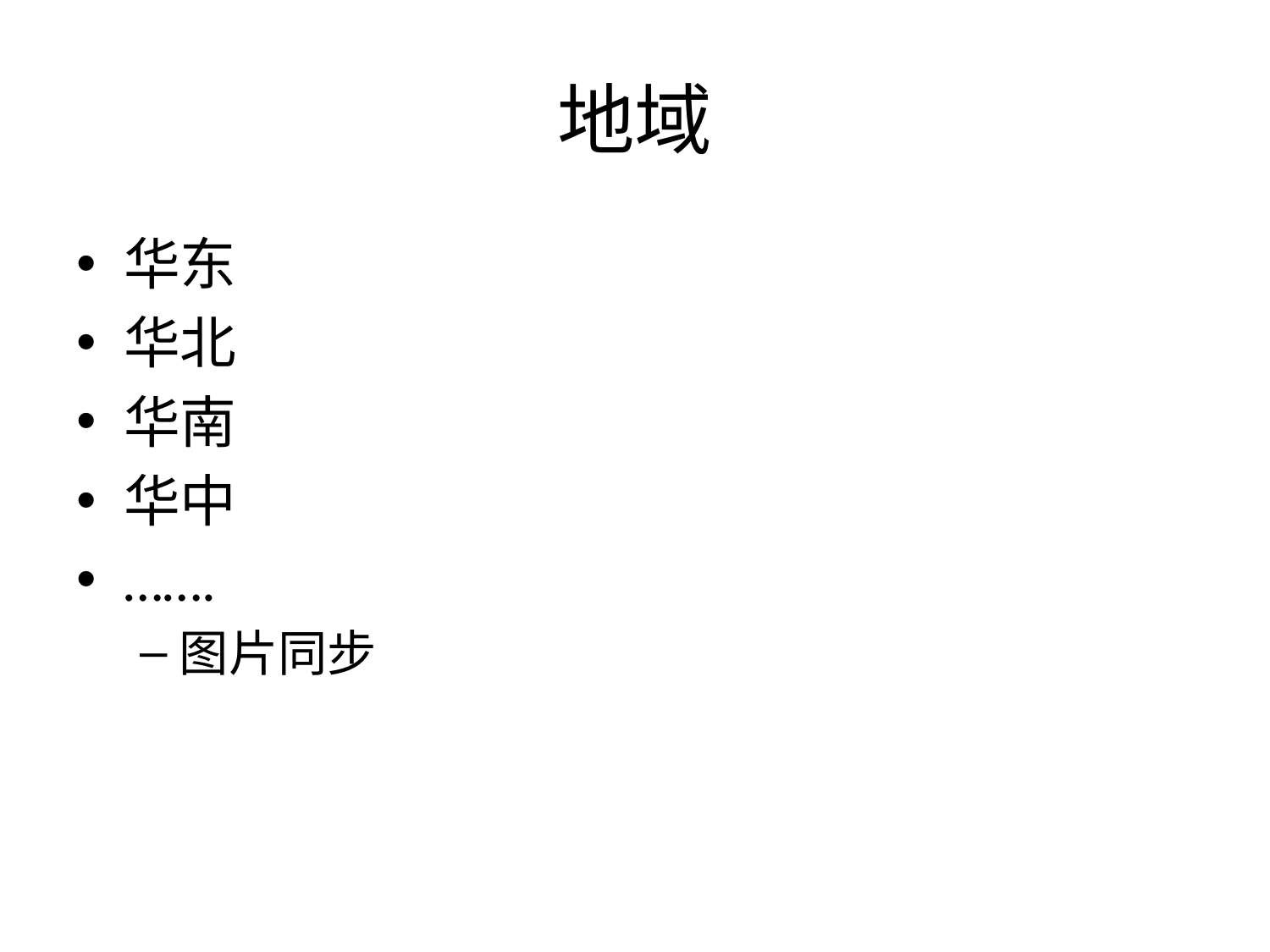

# 地域
华东
华北
华南
华中
…….
图片同步